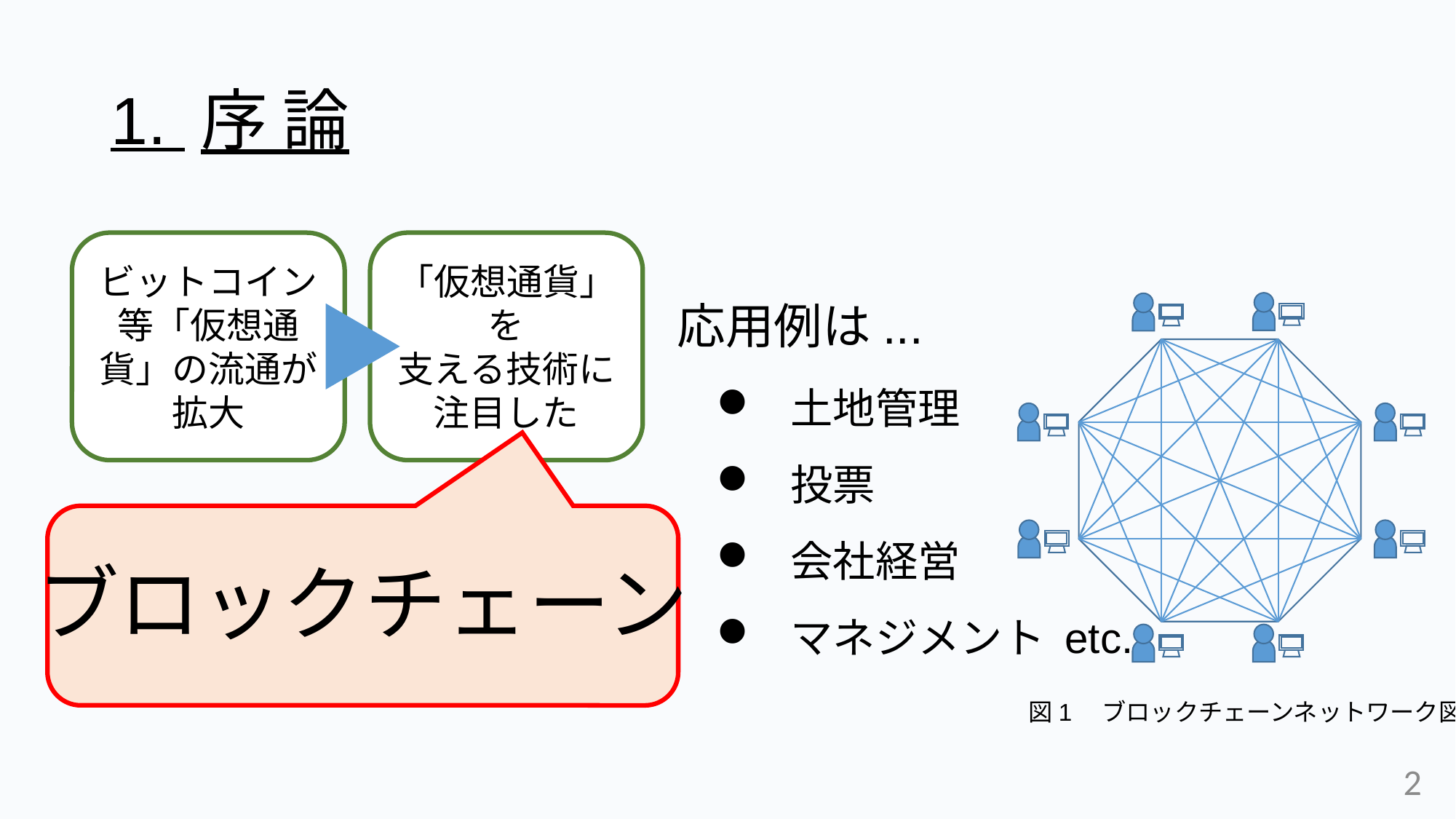

# 1. 序 論
ビットコイン等「仮想通貨」の流通が拡大
「仮想通貨」を
支える技術に
注目した
応用例は...

 土地管理
 投票
 会社経営
 マネジメント etc.
ブロックチェーン

図1　ブロックチェーンネットワーク図
2